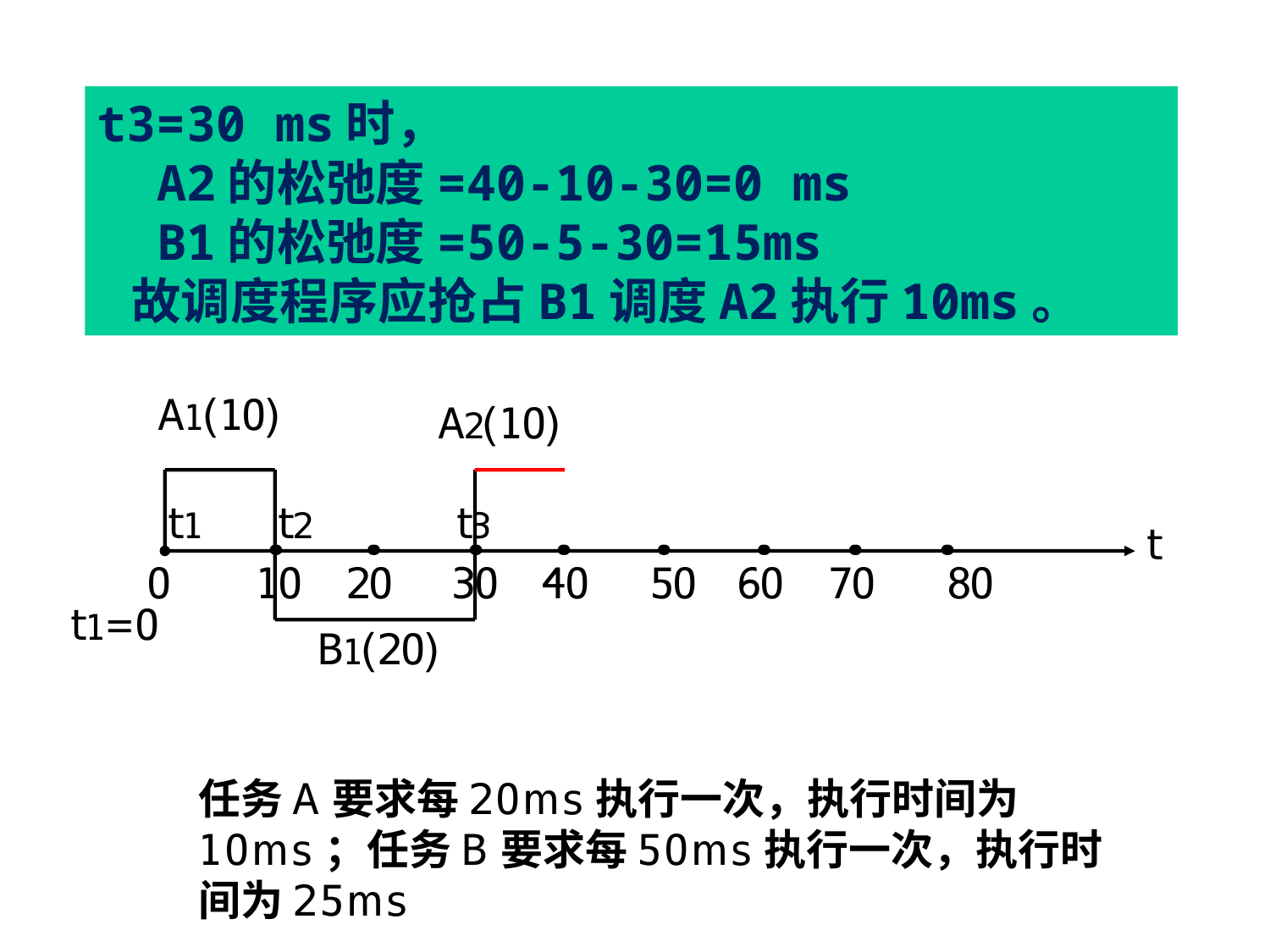

t3=30 ms时，
  A2的松弛度=40-10-30=0 ms
  B1的松弛度=50-5-30=15ms
  故调度程序应抢占B1调度A2执行10ms。
A1(10)
A2(10)

t1
t2
t3
t
0
10

20

30

40

50

60

70

80

t1=0
B1(20)

任务A要求每20ms执行一次，执行时间为10ms；任务B要求每50ms执行一次，执行时间为25ms